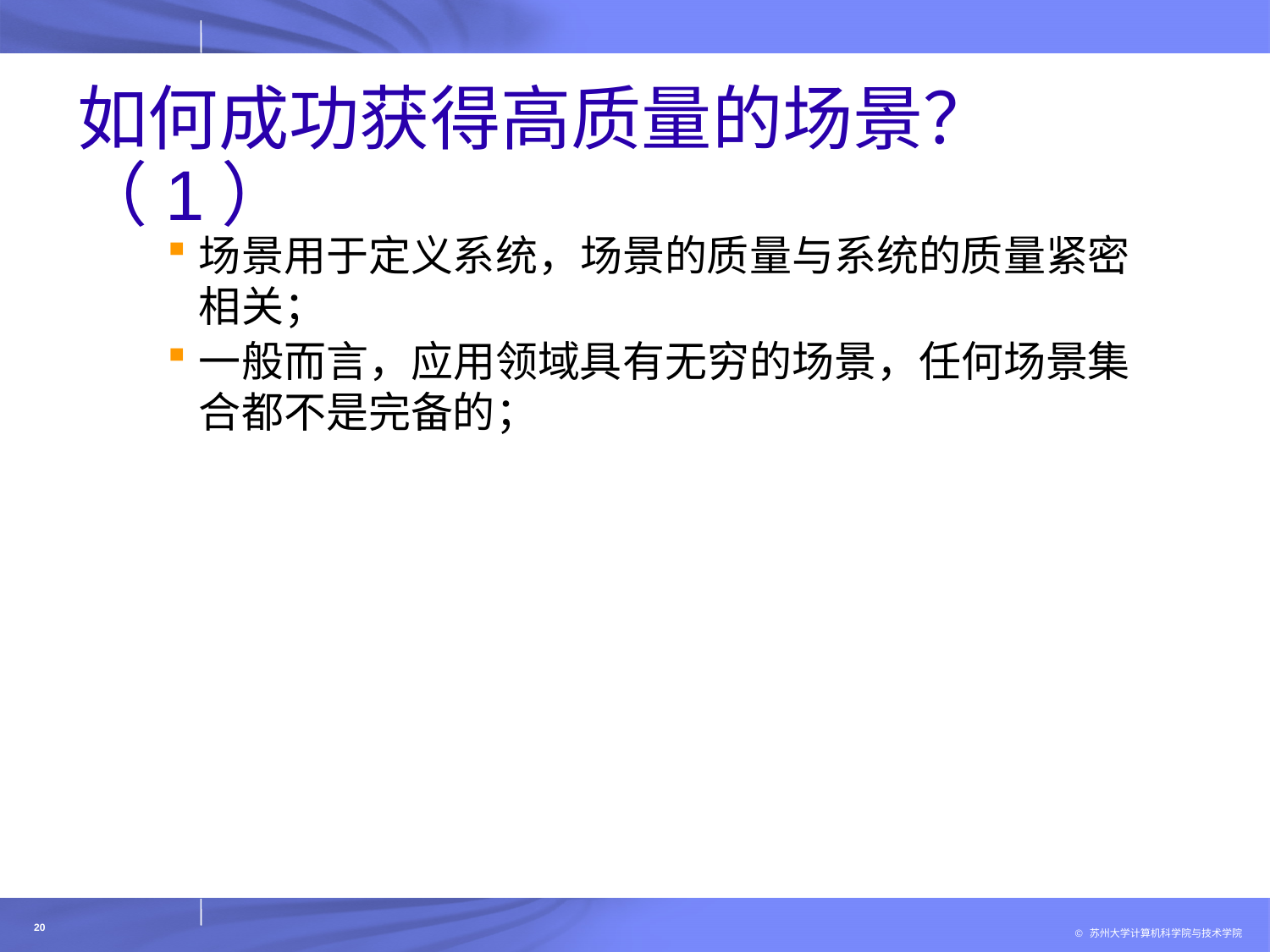

# 如何成功获得高质量的场景？（1）
场景用于定义系统，场景的质量与系统的质量紧密相关；
一般而言，应用领域具有无穷的场景，任何场景集合都不是完备的；

20